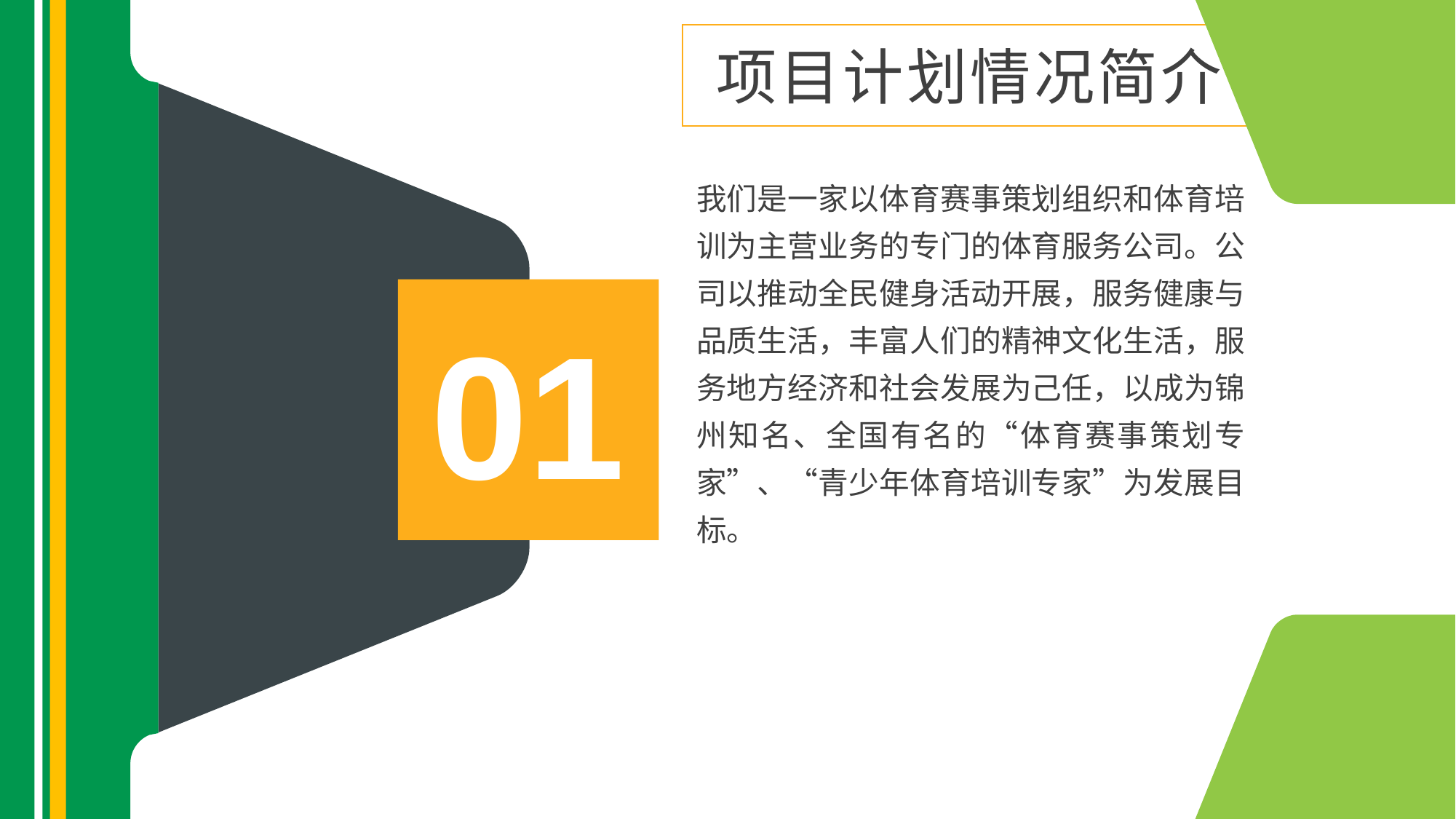

项目计划情况简介
我们是一家以体育赛事策划组织和体育培训为主营业务的专门的体育服务公司。公司以推动全民健身活动开展，服务健康与品质生活，丰富人们的精神文化生活，服务地方经济和社会发展为己任，以成为锦州知名、全国有名的“体育赛事策划专家”、“青少年体育培训专家”为发展目标。

01